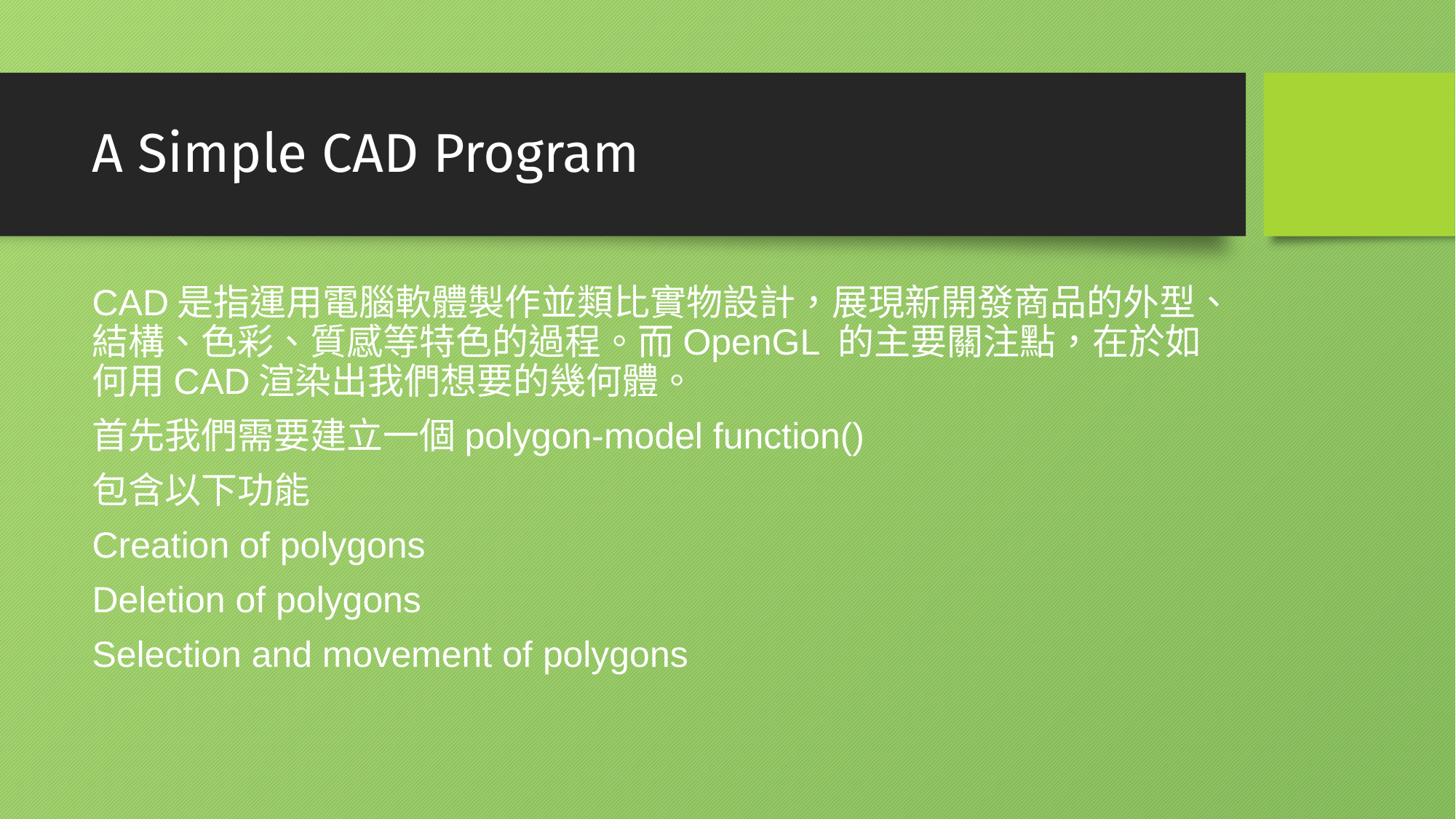

# A Simple CAD Program
CAD是指運用電腦軟體製作並類比實物設計，展現新開發商品的外型、結構、色彩、質感等特色的過程。而OpenGL 的主要關注點，在於如何用CAD渲染出我們想要的幾何體。
首先我們需要建立一個polygon-model function()
包含以下功能
Creation of polygons
Deletion of polygons
Selection and movement of polygons